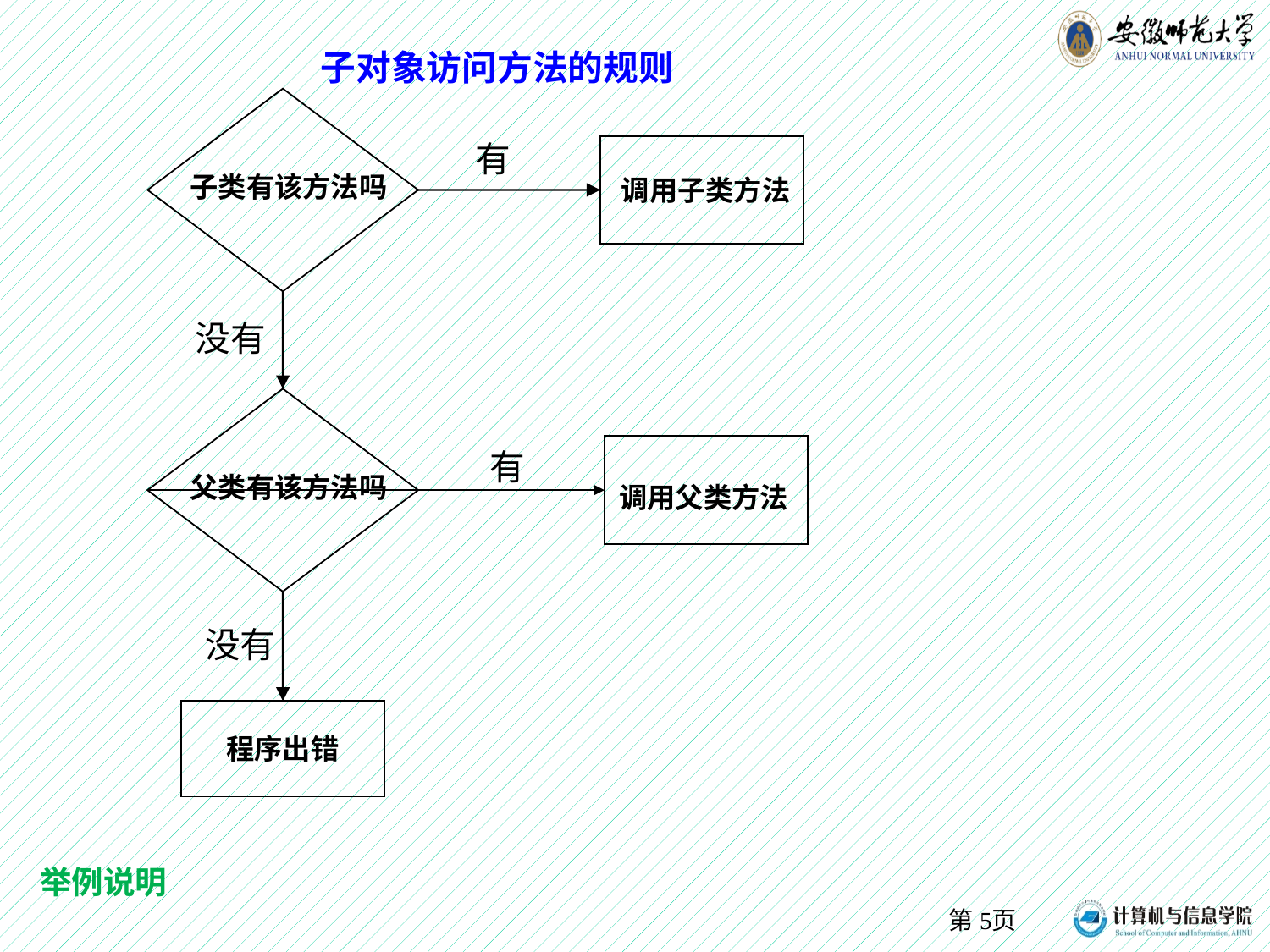

子对象访问方法的规则

有
子类有该方法吗
调用子类方法

没有

有
父类有该方法吗
调用父类方法

没有

程序出错
举例说明
第5页